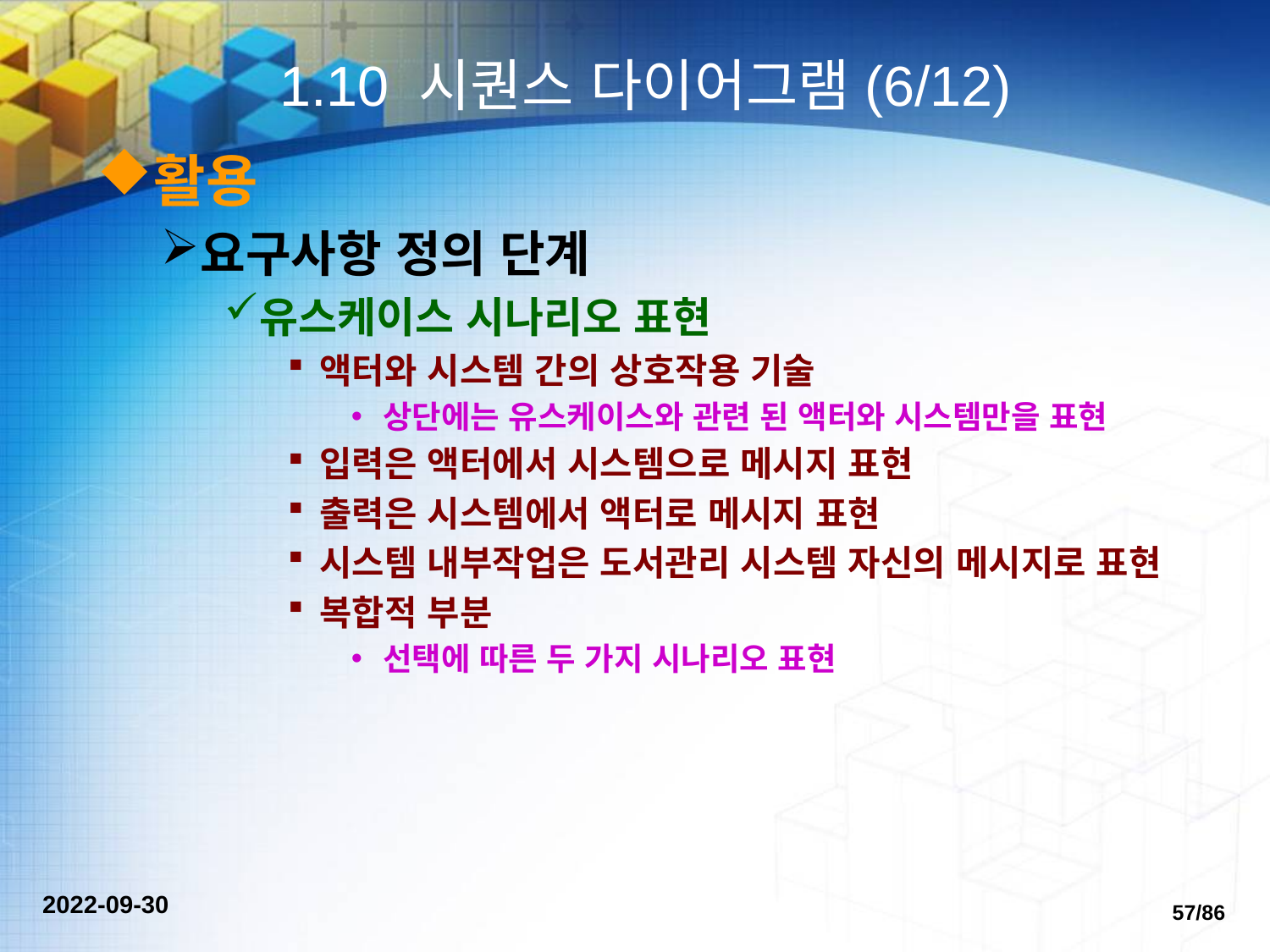

# 1.10 시퀀스 다이어그램(6/12)
활용
요구사항 정의 단계
유스케이스 시나리오 표현
액터와 시스템 간의 상호작용 기술
상단에는 유스케이스와 관련 된 액터와 시스템만을 표현
입력은 액터에서 시스템으로 메시지 표현
출력은 시스템에서 액터로 메시지 표현
시스템 내부작업은 도서관리 시스템 자신의 메시지로 표현
복합적 부분
선택에 따른 두 가지 시나리오 표현
2022-09-30
57/86